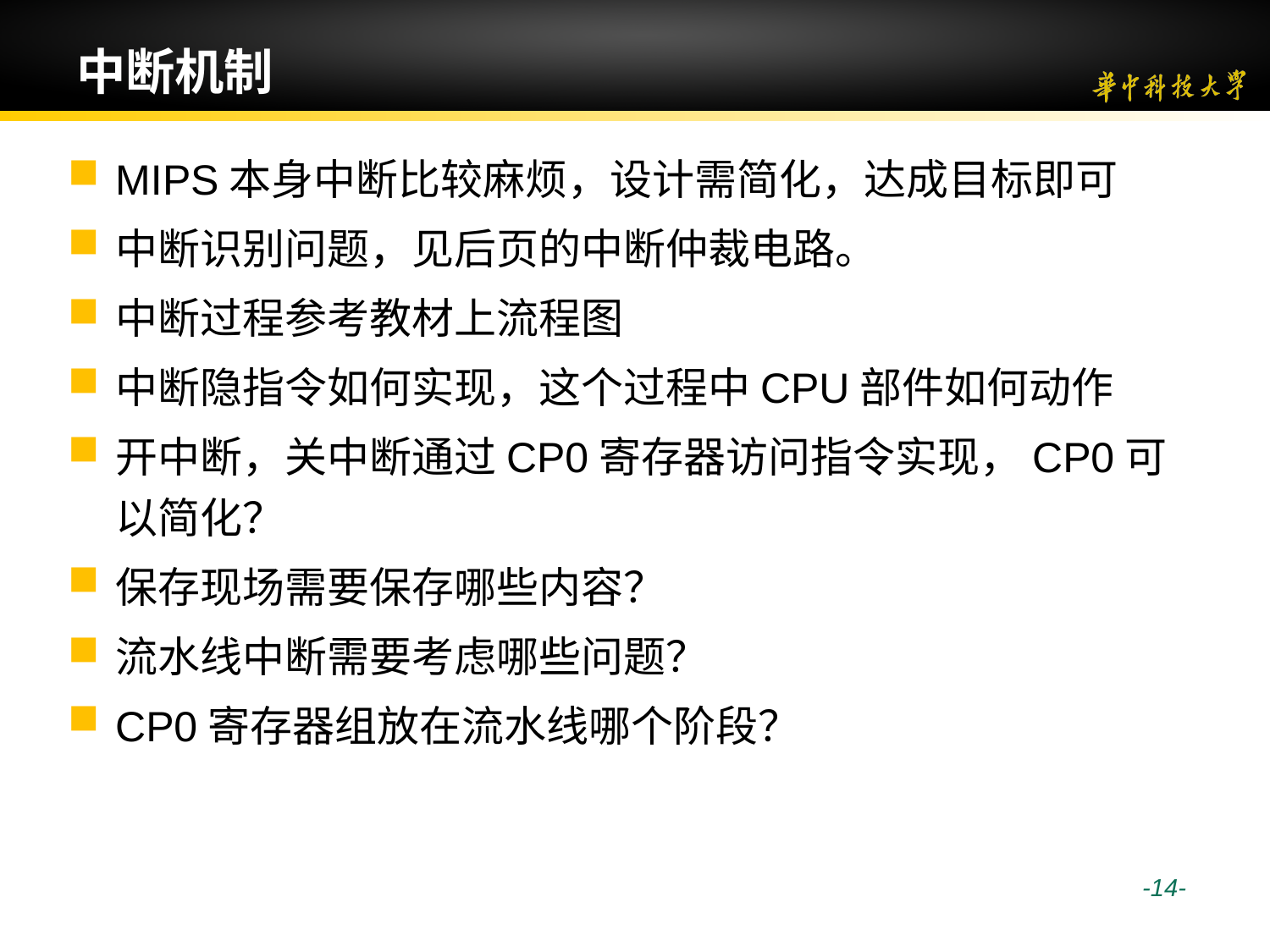

# 中断机制
MIPS本身中断比较麻烦，设计需简化，达成目标即可
中断识别问题，见后页的中断仲裁电路。
中断过程参考教材上流程图
中断隐指令如何实现，这个过程中CPU部件如何动作
开中断，关中断通过CP0寄存器访问指令实现，CP0可以简化？
保存现场需要保存哪些内容？
流水线中断需要考虑哪些问题？
CP0寄存器组放在流水线哪个阶段？

 -14-